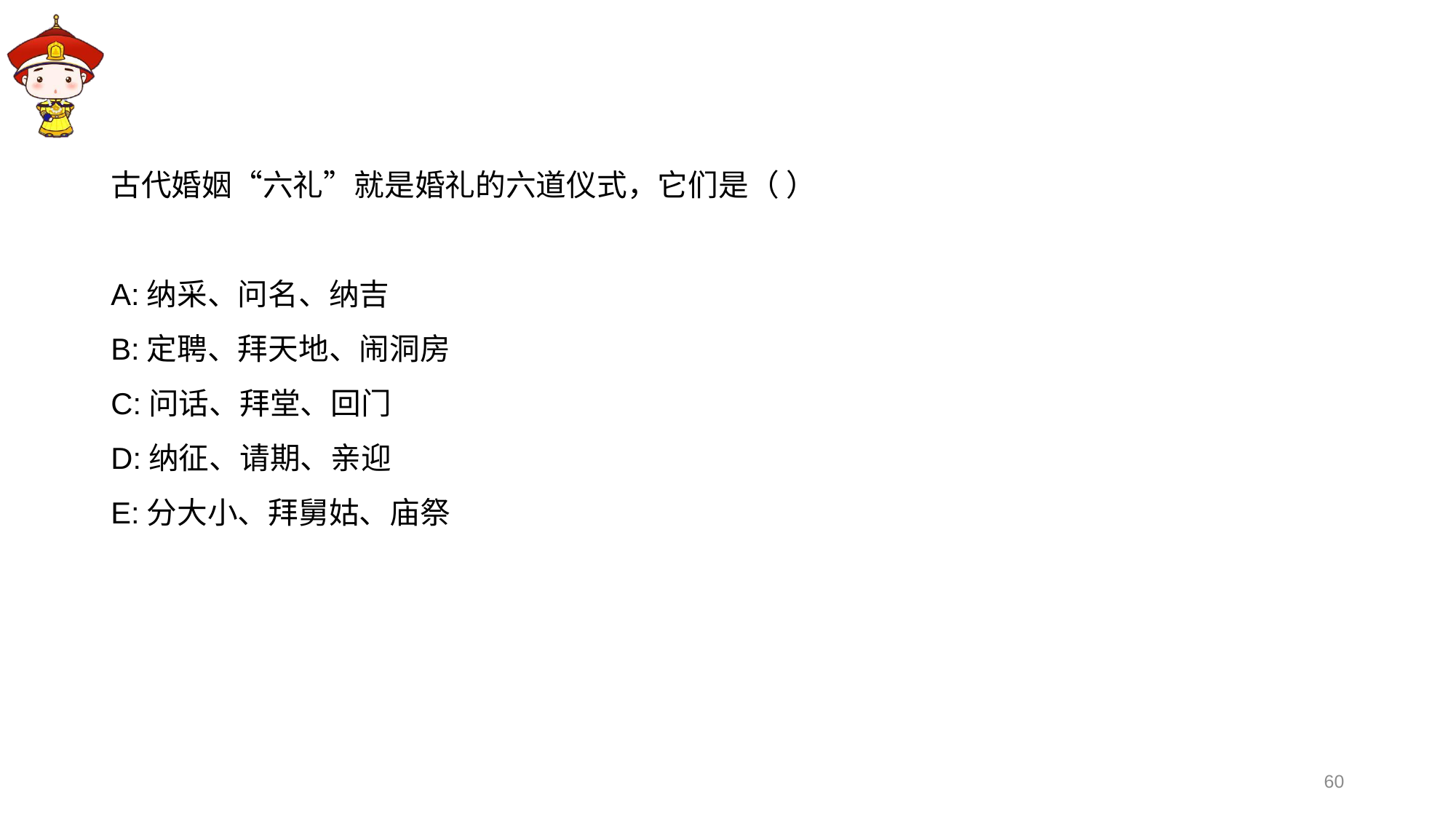

#
古代婚姻“六礼”就是婚礼的六道仪式，它们是（ ）

A:纳采、问名、纳吉
B:定聘、拜天地、闹洞房
C:问话、拜堂、回门
D:纳征、请期、亲迎
E:分大小、拜舅姑、庙祭

60